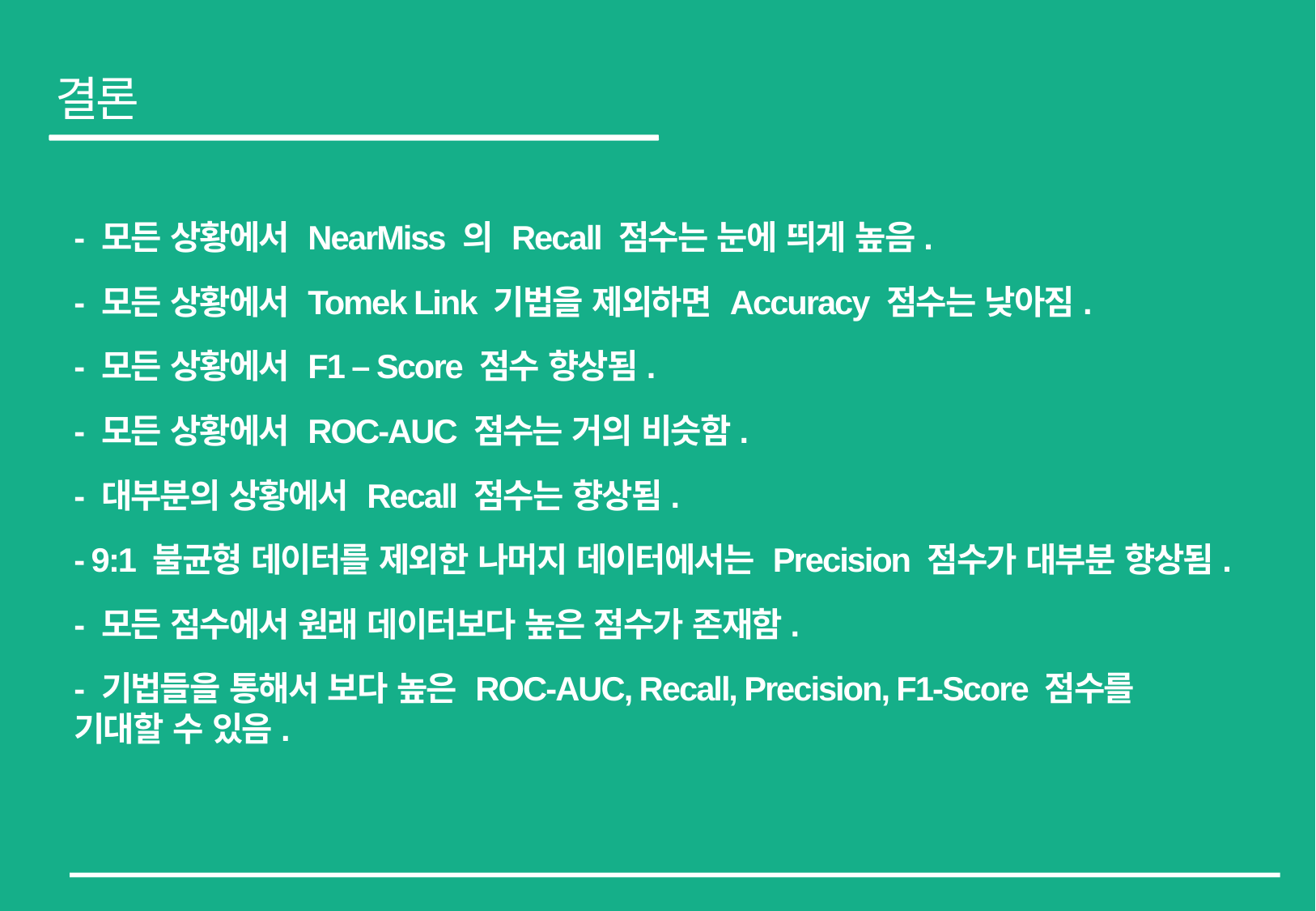

결론

- 모든 상황에서 NearMiss 의 Recall 점수는 눈에 띄게 높음.
- 모든 상황에서 Tomek Link 기법을 제외하면 Accuracy 점수는 낮아짐.
- 모든 상황에서 F1 – Score 점수 향상됨.
- 모든 상황에서 ROC-AUC 점수는 거의 비슷함.
- 대부분의 상황에서 Recall 점수는 향상됨.
- 9:1 불균형 데이터를 제외한 나머지 데이터에서는 Precision 점수가 대부분 향상됨.
- 모든 점수에서 원래 데이터보다 높은 점수가 존재함.
- 기법들을 통해서 보다 높은 ROC-AUC, Recall, Precision, F1-Score 점수를 기대할 수 있음.